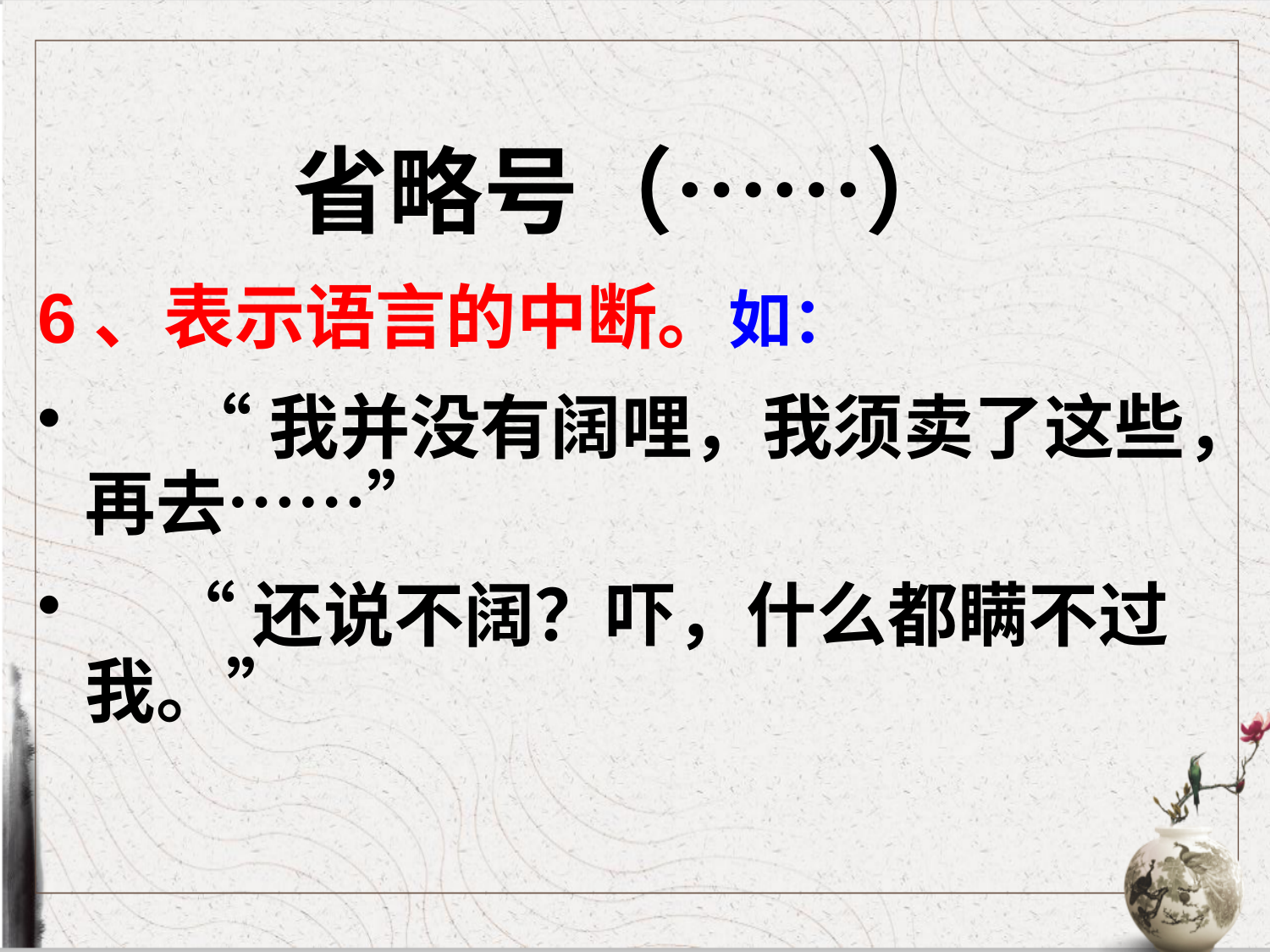

# 省略号（……）
6、表示语言的中断。如：
      “我并没有阔哩，我须卖了这些，再去……”
     “还说不阔？吓，什么都瞒不过我。”